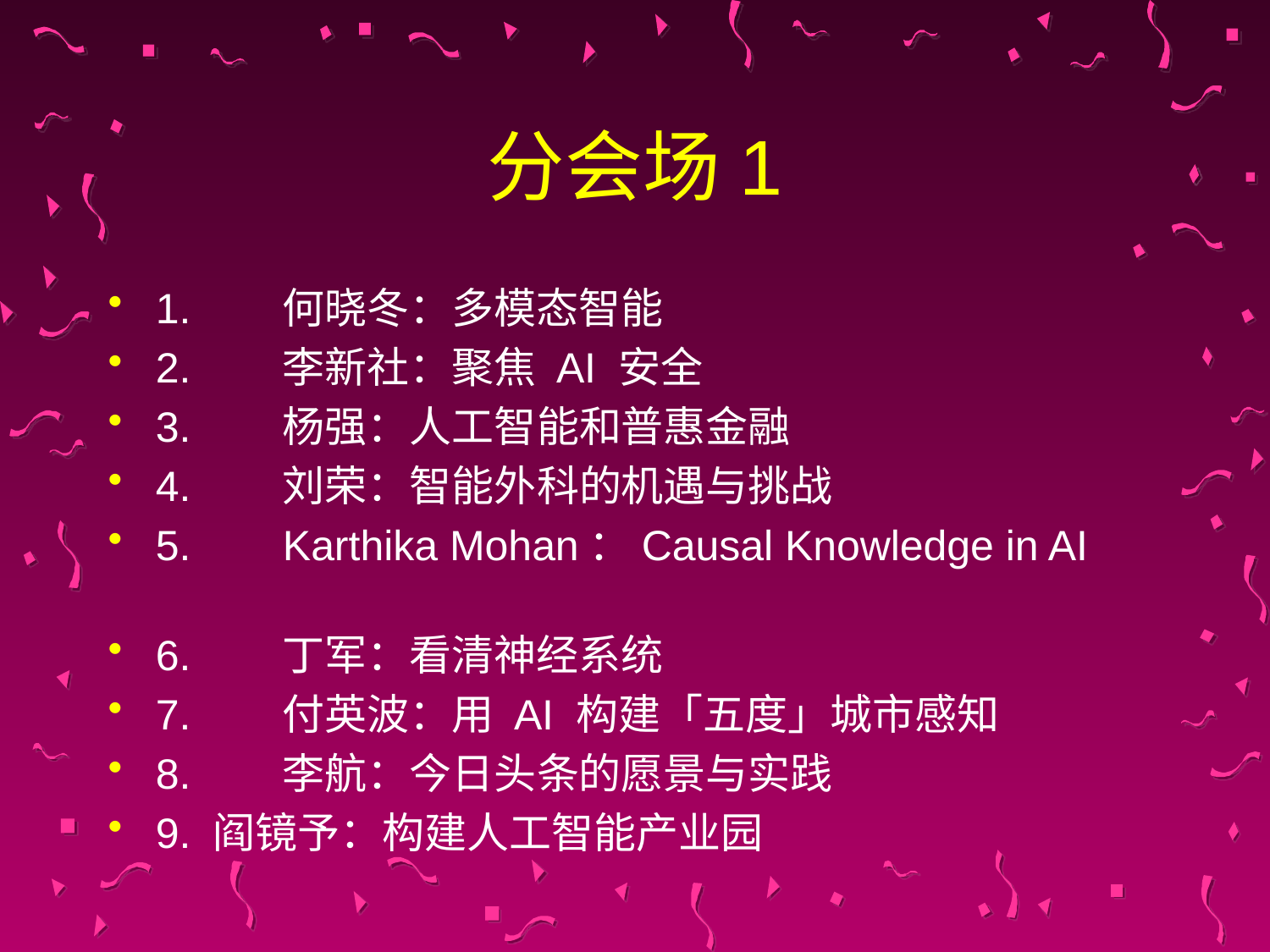

# 分会场1
1.	何晓冬：多模态智能
2.	李新社：聚焦 AI 安全
3.	杨强：人工智能和普惠金融
4.	刘荣：智能外科的机遇与挑战
5.	Karthika Mohan：Causal Knowledge in AI
6.	丁军：看清神经系统
7.	付英波：用 AI 构建「五度」城市感知
8.	李航：今日头条的愿景与实践
9. 阎镜予：构建人工智能产业园